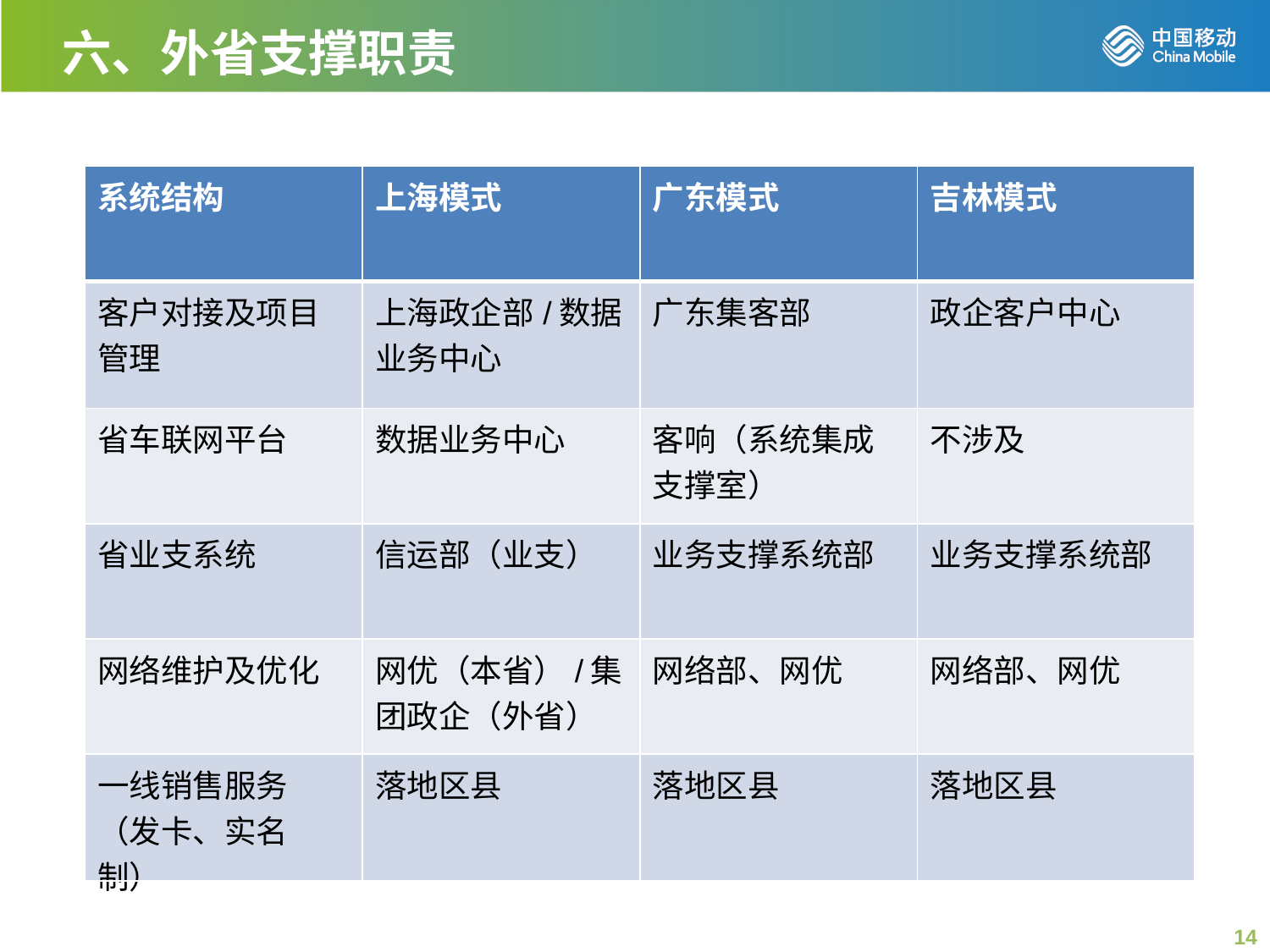

六、外省支撑职责
| 系统结构 | 上海模式 | 广东模式 | 吉林模式 |
| --- | --- | --- | --- |
| 客户对接及项目管理 | 上海政企部/数据业务中心 | 广东集客部 | 政企客户中心 |
| 省车联网平台 | 数据业务中心 | 客响（系统集成支撑室） | 不涉及 |
| 省业支系统 | 信运部（业支） | 业务支撑系统部 | 业务支撑系统部 |
| 网络维护及优化 | 网优（本省）/集团政企（外省） | 网络部、网优 | 网络部、网优 |
| 一线销售服务（发卡、实名制） | 落地区县 | 落地区县 | 落地区县 |